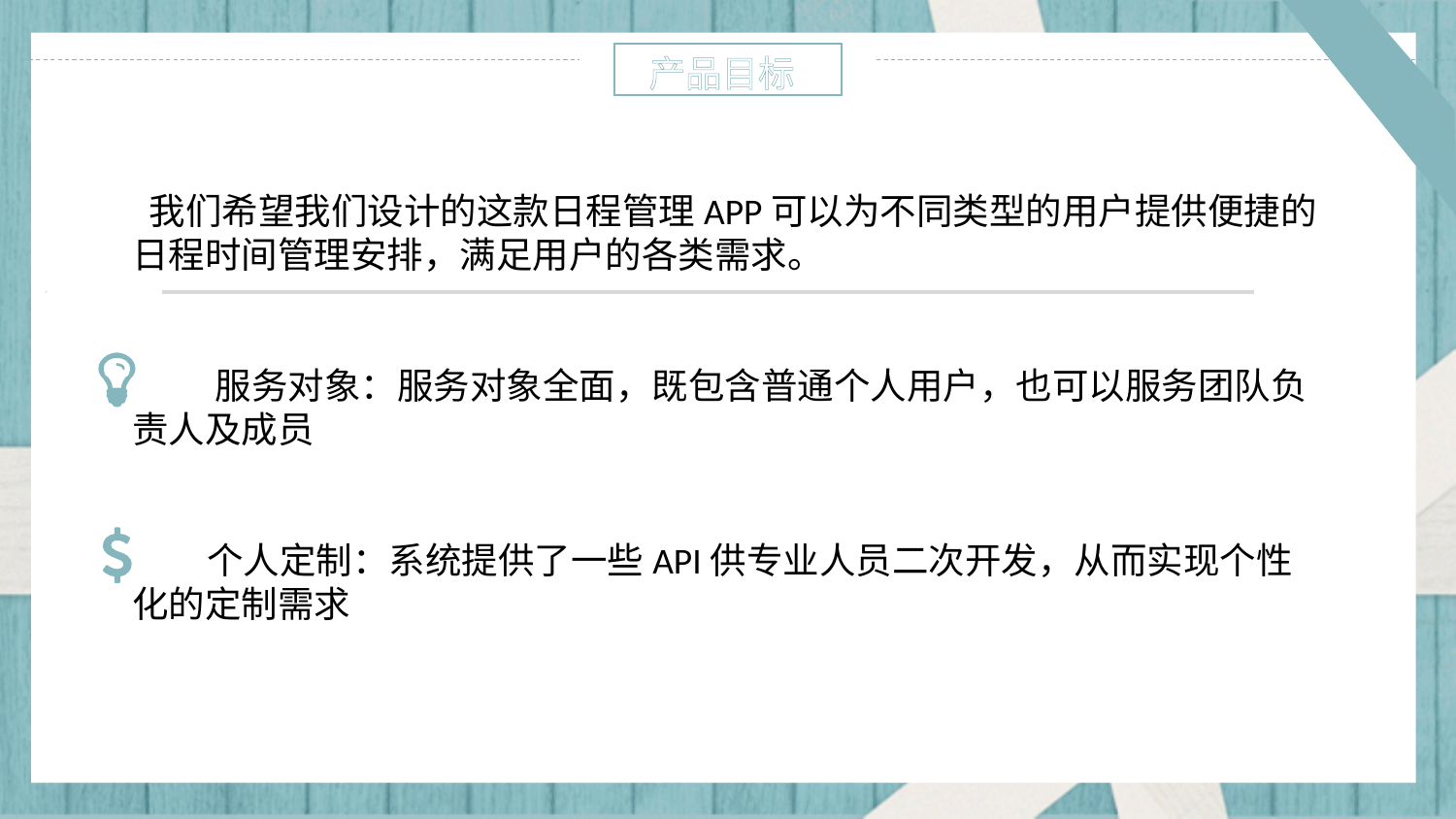

产品目标
 我们希望我们设计的这款日程管理APP可以为不同类型的用户提供便捷的日程时间管理安排，满足用户的各类需求。

         服务对象：服务对象全面，既包含普通个人用户，也可以服务团队负责人及成员

        个人定制：系统提供了一些API供专业人员二次开发，从而实现个性化的定制需求